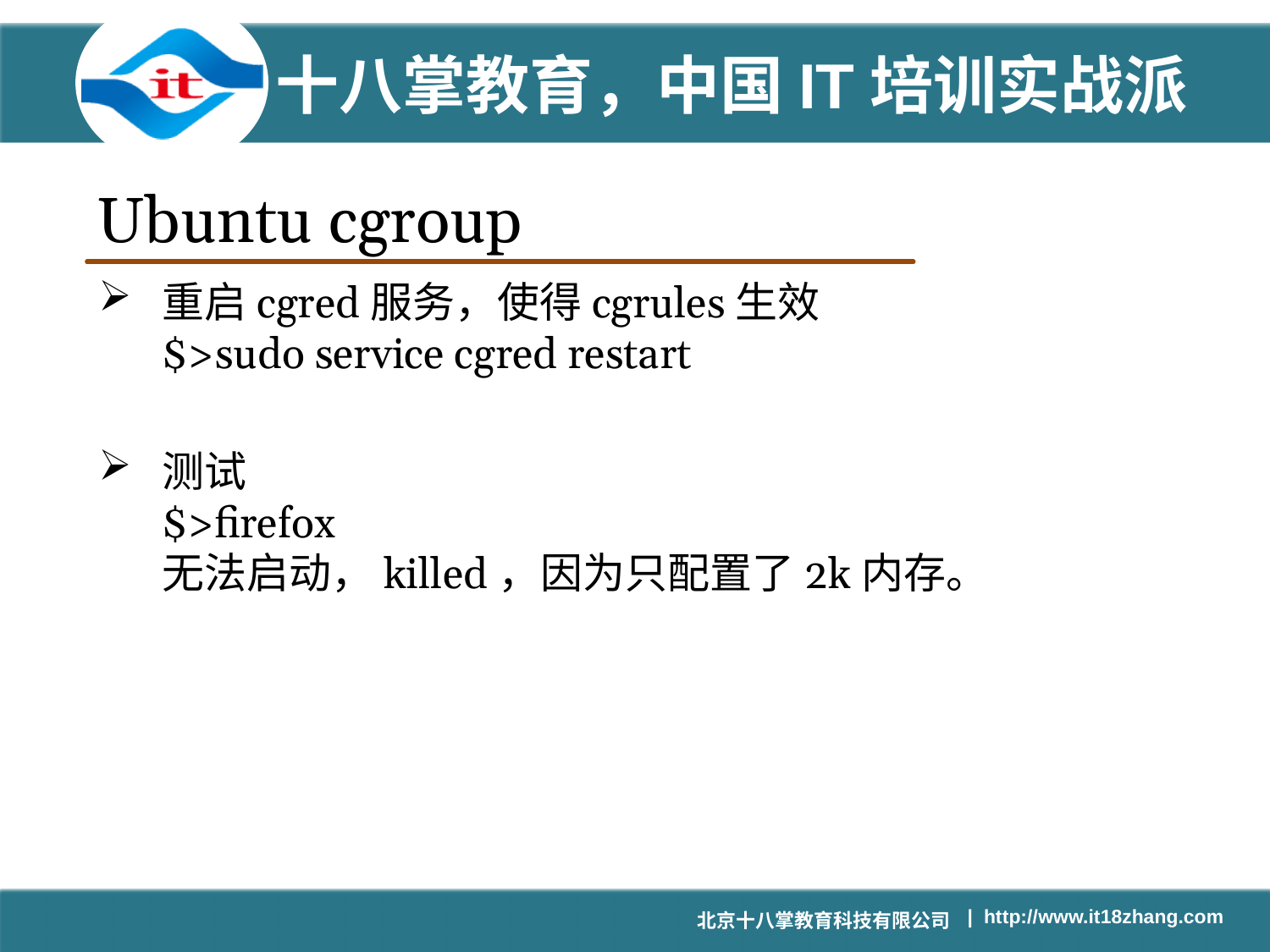

# Ubuntu cgroup
重启cgred服务，使得cgrules生效
$>sudo service cgred restart

测试
$>firefox
无法启动，killed，因为只配置了2k内存。